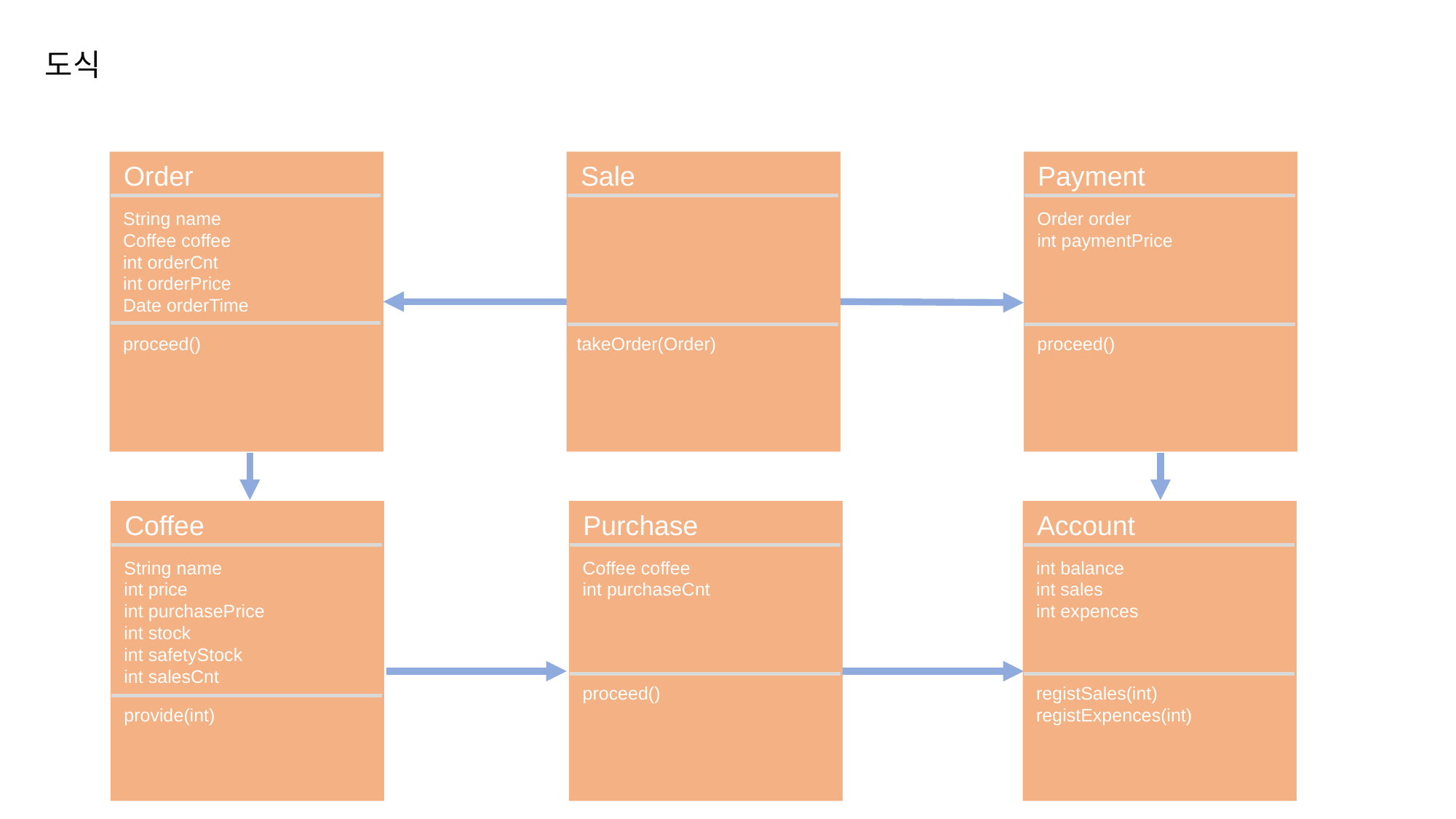

도식

Order
String name
Coffee coffee
int orderCnt
int orderPrice
Date orderTime
proceed()
proceed()

Sale

Payment
Order order
int paymentPrice
proceed()
takeOrder(Order)

Purchase
Coffee coffee
int purchaseCnt

proceed()

Coffee
String name
int price
int purchasePrice
int stock
int safetyStock
int salesCnt

provide(int)

Account
int balance
int sales
int expences
registSales(int)
registExpences(int)